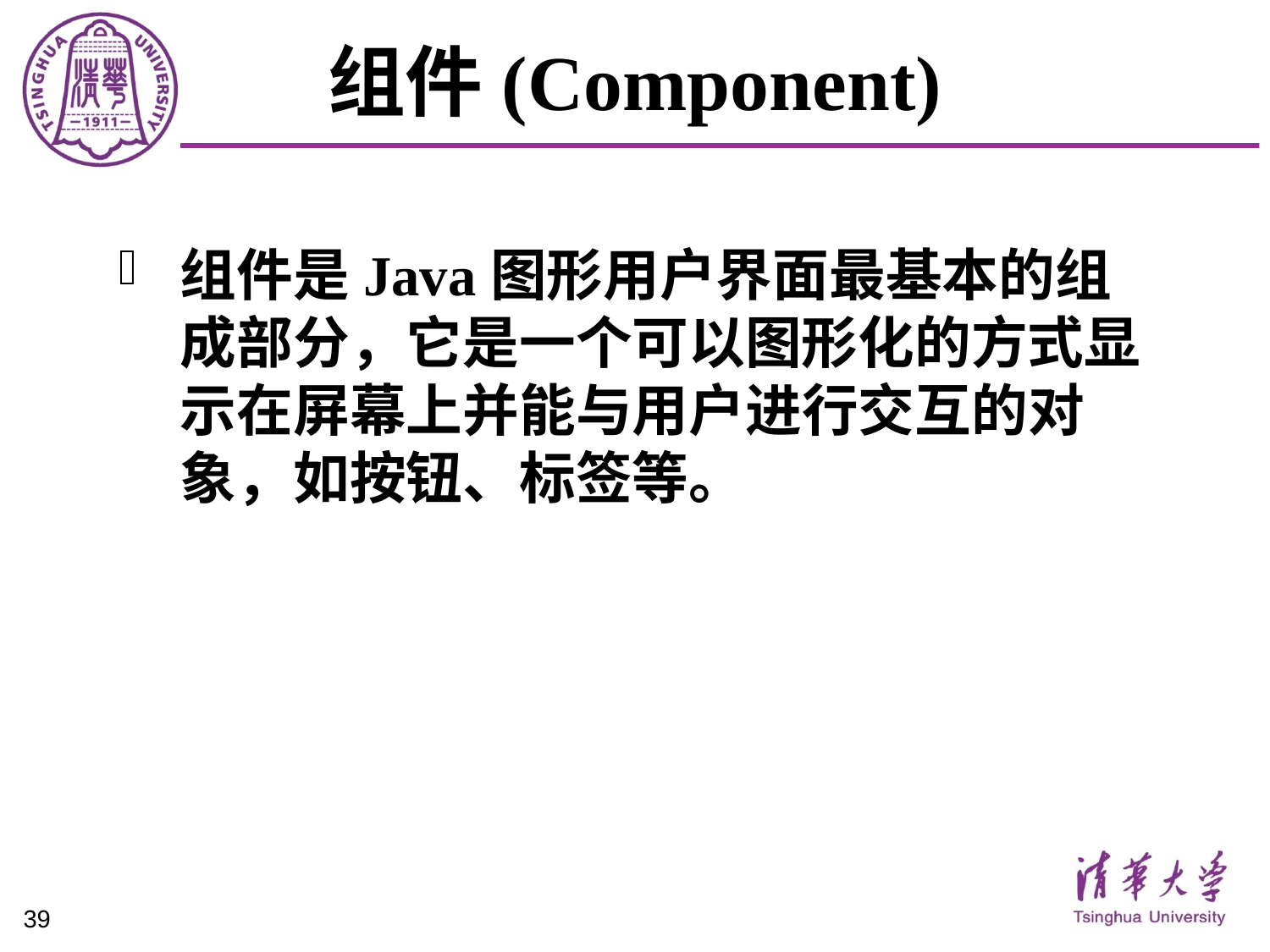

# 组件(Component)
组件是Java图形用户界面最基本的组成部分，它是一个可以图形化的方式显示在屏幕上并能与用户进行交互的对象，如按钮、标签等。
39